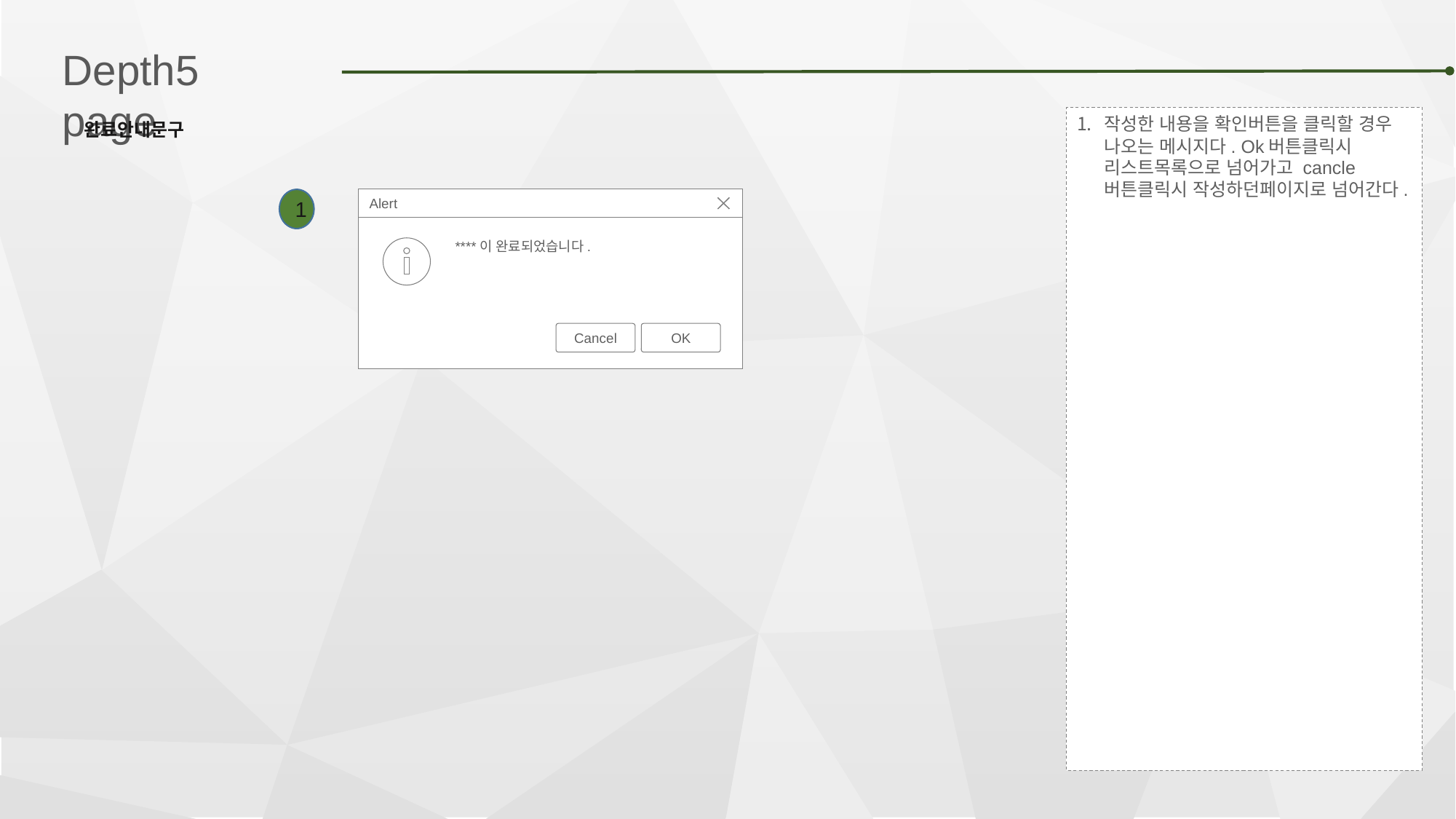

Depth5 page
작성한 내용을 확인버튼을 클릭할 경우 나오는 메시지다. Ok버튼클릭시 리스트목록으로 넘어가고 cancle버튼클릭시 작성하던페이지로 넘어간다.
완료안내문구
Alert

****이 완료되었습니다.

Cancel
OK
1